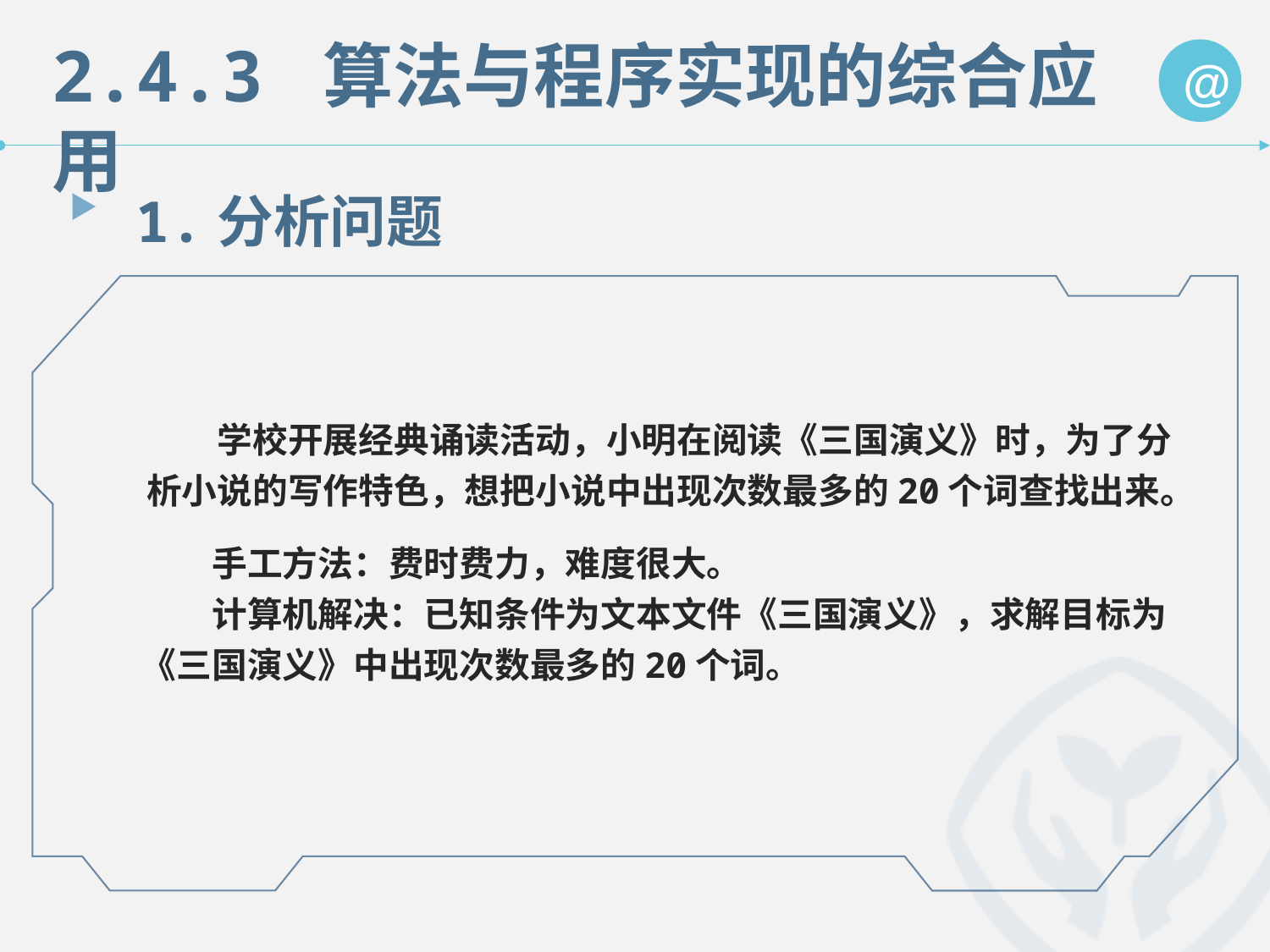

2.4.3 算法与程序实现的综合应用
@
1.分析问题

　　学校开展经典诵读活动，小明在阅读《三国演义》时，为了分析小说的写作特色，想把小说中出现次数最多的20个词查找出来。
　　手工方法：费时费力，难度很大。
　　计算机解决：已知条件为文本文件《三国演义》，求解目标为《三国演义》中出现次数最多的20个词。